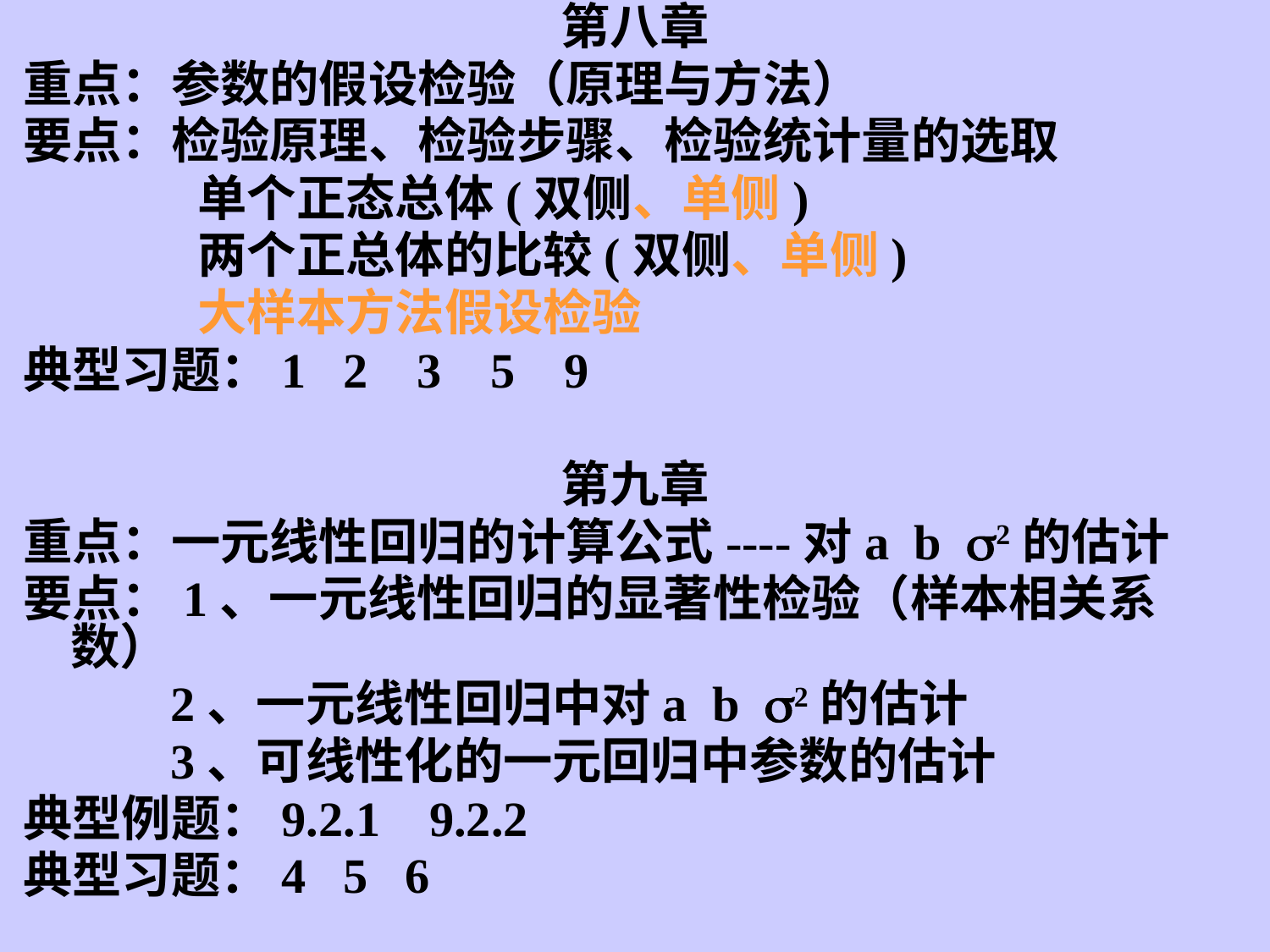

第八章
重点：参数的假设检验（原理与方法）
要点：检验原理、检验步骤、检验统计量的选取
		单个正态总体(双侧、单侧)
		两个正总体的比较(双侧、单侧)
		大样本方法假设检验
典型习题：1   2    3    5    9

第九章
重点：一元线性回归的计算公式----对a  b  σ2的估计
要点：1、一元线性回归的显著性检验（样本相关系数）
            2、一元线性回归中对a  b  σ2的估计
            3、可线性化的一元回归中参数的估计
典型例题：9.2.1    9.2.2
典型习题：4   5   6